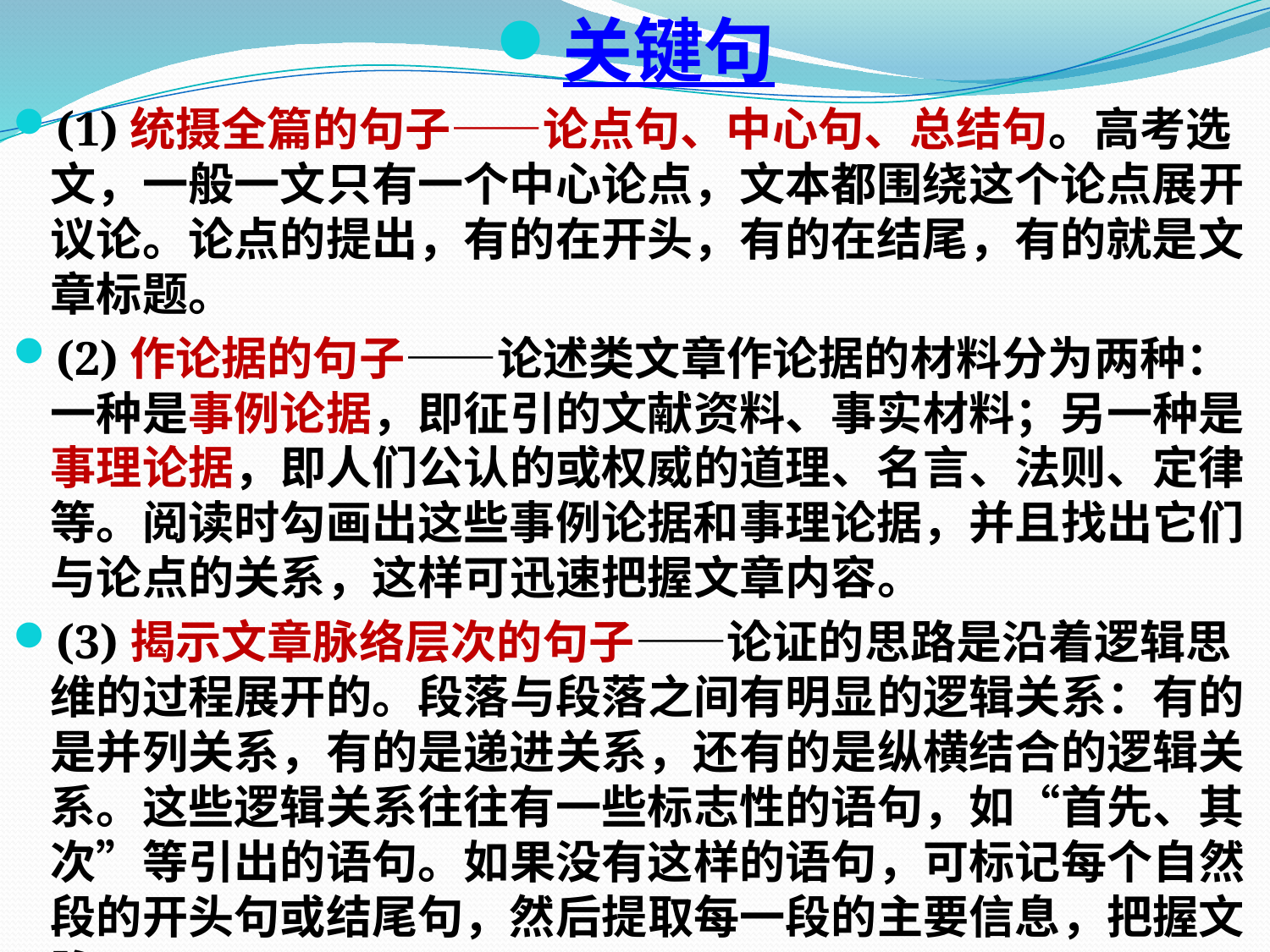

关键句
(1)统摄全篇的句子——论点句、中心句、总结句。高考选文，一般一文只有一个中心论点，文本都围绕这个论点展开议论。论点的提出，有的在开头，有的在结尾，有的就是文章标题。
(2)作论据的句子——论述类文章作论据的材料分为两种：一种是事例论据，即征引的文献资料、事实材料；另一种是事理论据，即人们公认的或权威的道理、名言、法则、定律等。阅读时勾画出这些事例论据和事理论据，并且找出它们与论点的关系，这样可迅速把握文章内容。
(3)揭示文章脉络层次的句子——论证的思路是沿着逻辑思维的过程展开的。段落与段落之间有明显的逻辑关系：有的是并列关系，有的是递进关系，还有的是纵横结合的逻辑关系。这些逻辑关系往往有一些标志性的语句，如“首先、其次”等引出的语句。如果没有这样的语句，可标记每个自然段的开头句或结尾句，然后提取每一段的主要信息，把握文脉。